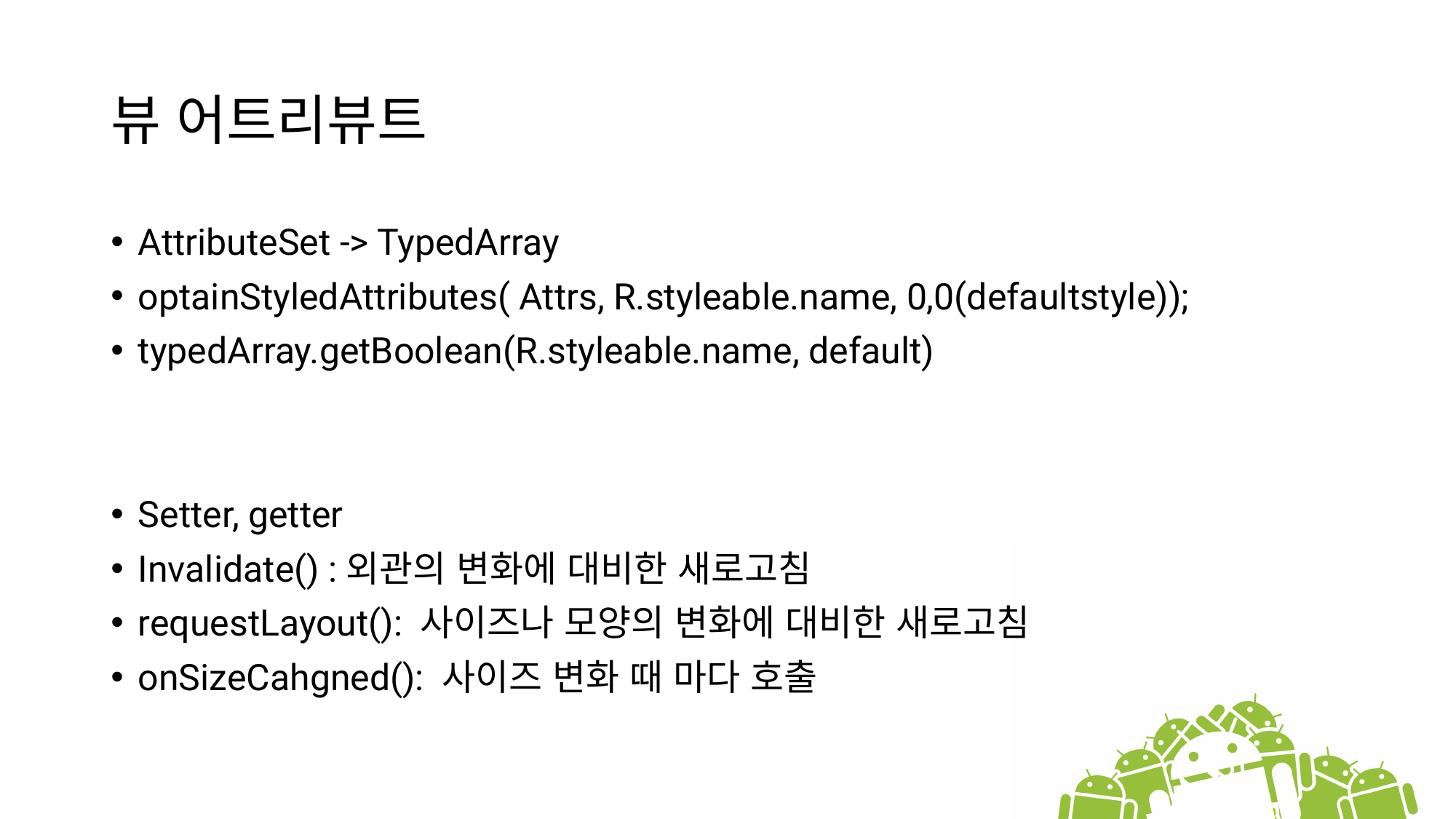

# 뷰 어트리뷰트
AttributeSet -> TypedArray
optainStyledAttributes( Attrs, R.styleable.name, 0,0(defaultstyle));
typedArray.getBoolean(R.styleable.name, default)

Setter, getter
Invalidate() :외관의 변화에 대비한 새로고침
requestLayout(): 사이즈나 모양의 변화에 대비한 새로고침
onSizeCahgned(): 사이즈 변화 때 마다 호출